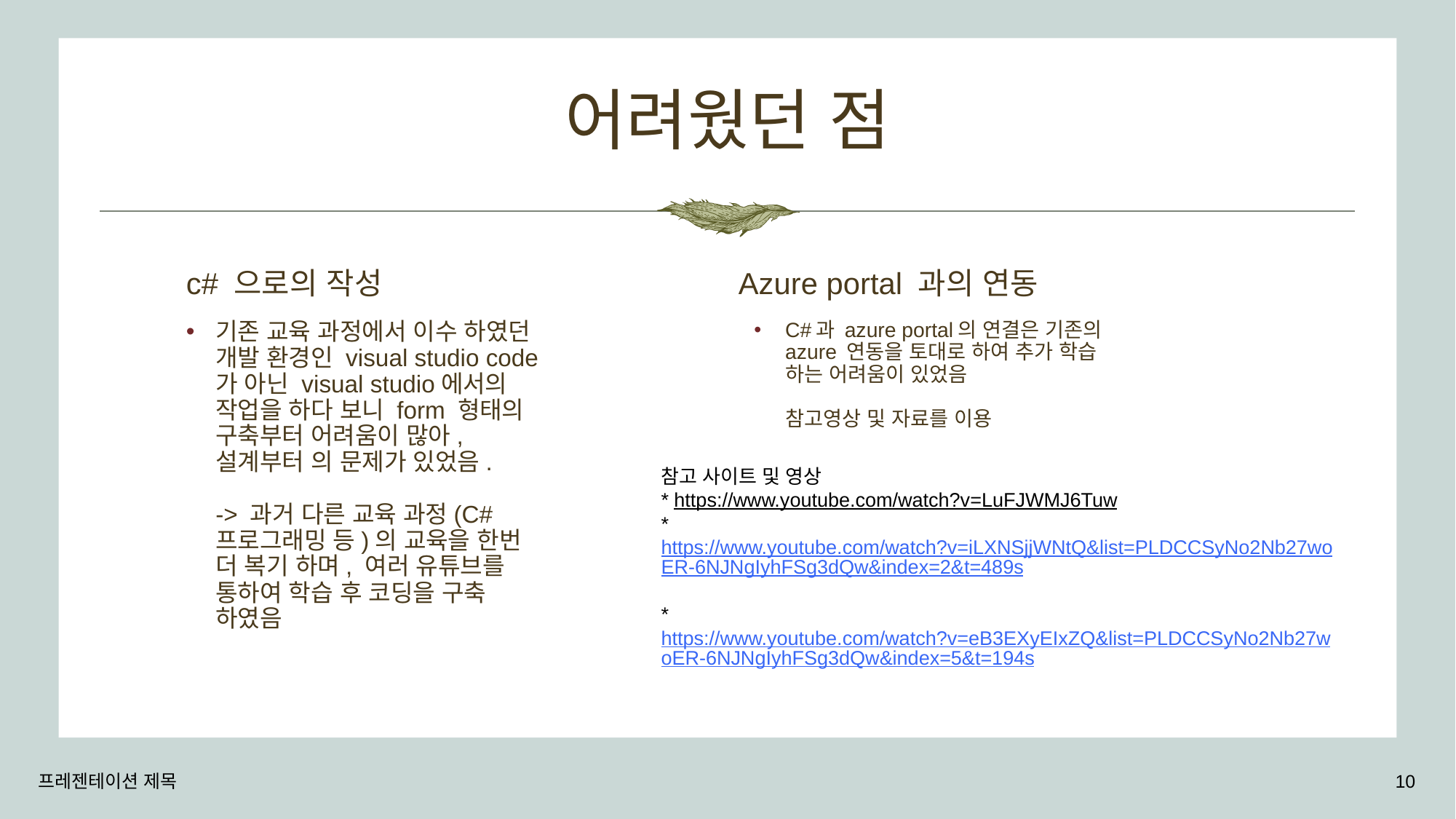

# 어려웠던 점
Azure portal 과의 연동
c# 으로의 작성
기존 교육 과정에서 이수 하였던 개발 환경인 visual studio code 가 아닌 visual studio에서의 작업을 하다 보니 form 형태의 구축부터 어려움이 많아, 설계부터 의 문제가 있었음.
-> 과거 다른 교육 과정(C# 프로그래밍 등)의 교육을 한번 더 복기 하며, 여러 유튜브를 통하여 학습 후 코딩을 구축 하였음
C#과 azure portal의 연결은 기존의 azure 연동을 토대로 하여 추가 학습 하는 어려움이 있었음
참고영상 및 자료를 이용

참고 사이트 및 영상
* https://www.youtube.com/watch?v=LuFJWMJ6Tuw
* https://www.youtube.com/watch?v=iLXNSjjWNtQ&list=PLDCCSyNo2Nb27woER-6NJNgIyhFSg3dQw&index=2&t=489s
* https://www.youtube.com/watch?v=eB3EXyEIxZQ&list=PLDCCSyNo2Nb27woER-6NJNgIyhFSg3dQw&index=5&t=194s
프레젠테이션 제목
10